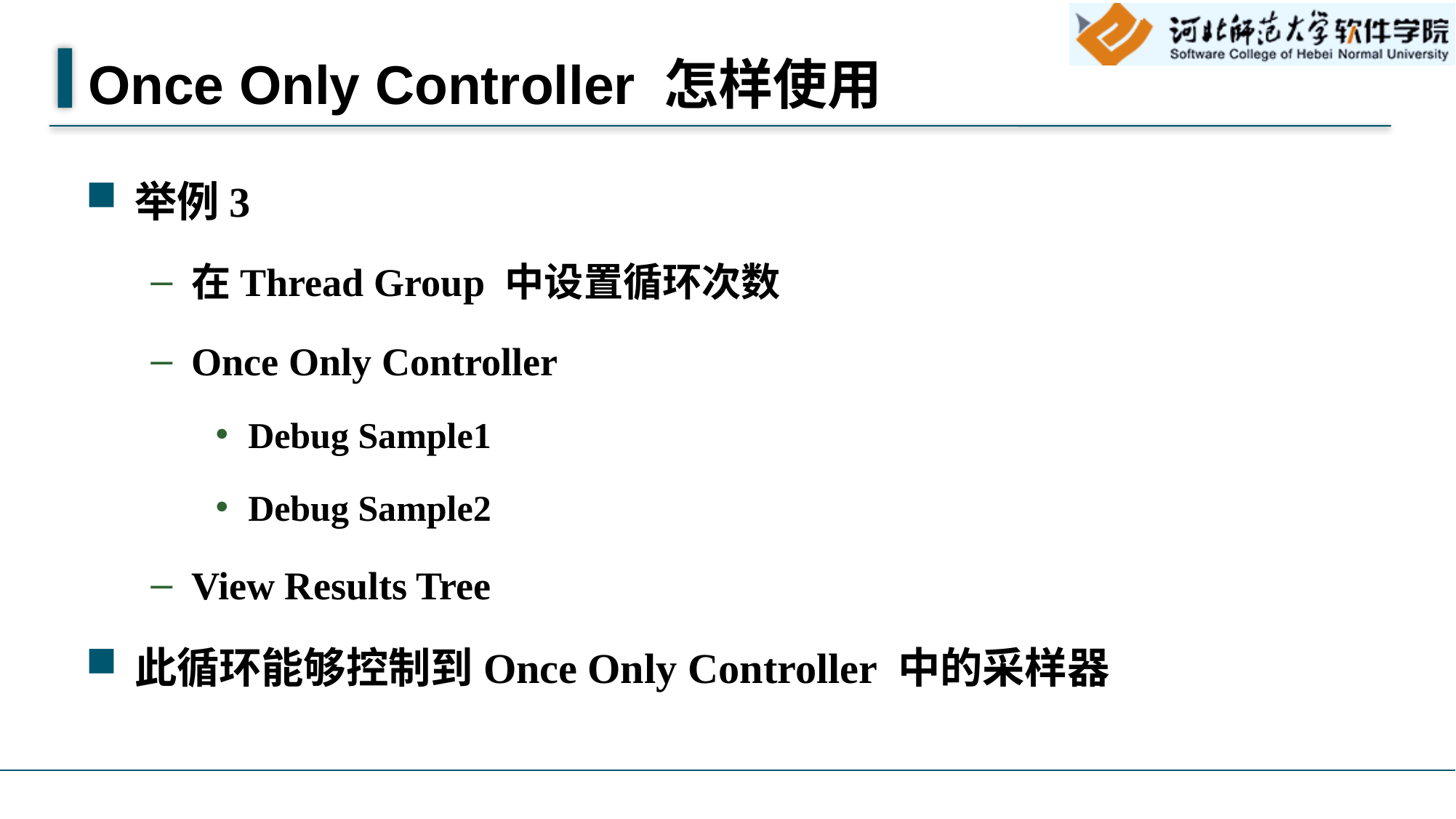

# Once Only Controller 怎样使用
举例3
在Thread Group 中设置循环次数
Once Only Controller
Debug Sample1
Debug Sample2
View Results Tree
此循环能够控制到Once Only Controller 中的采样器